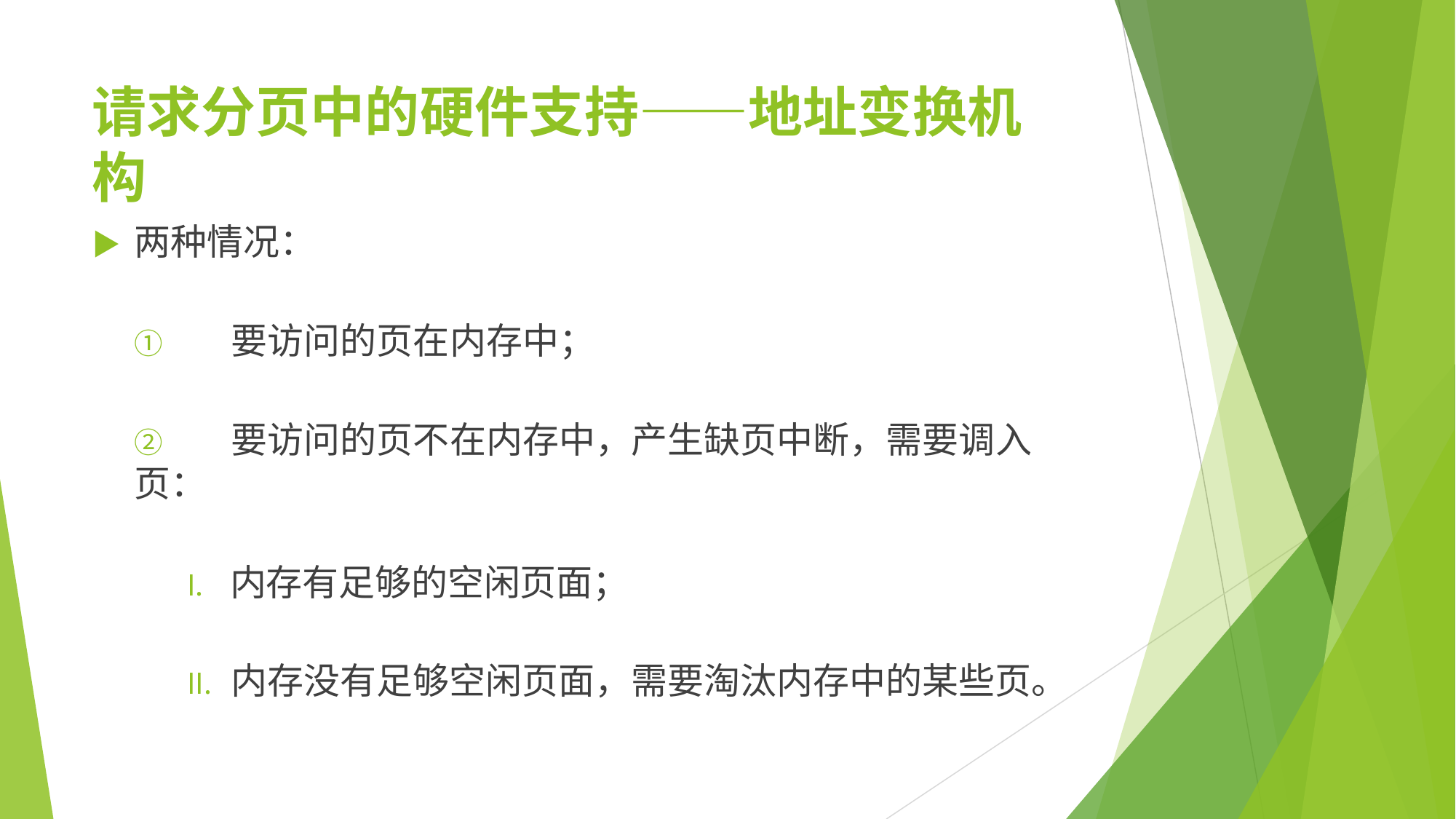

# 请求分页中的硬件支持——地址变换机构
▶	两种情况：

①	要访问的页在内存中；

②	要访问的页不在内存中，产生缺页中断，需要调入页：

内存有足够的空闲页面；

内存没有足够空闲页面，需要淘汰内存中的某些页。